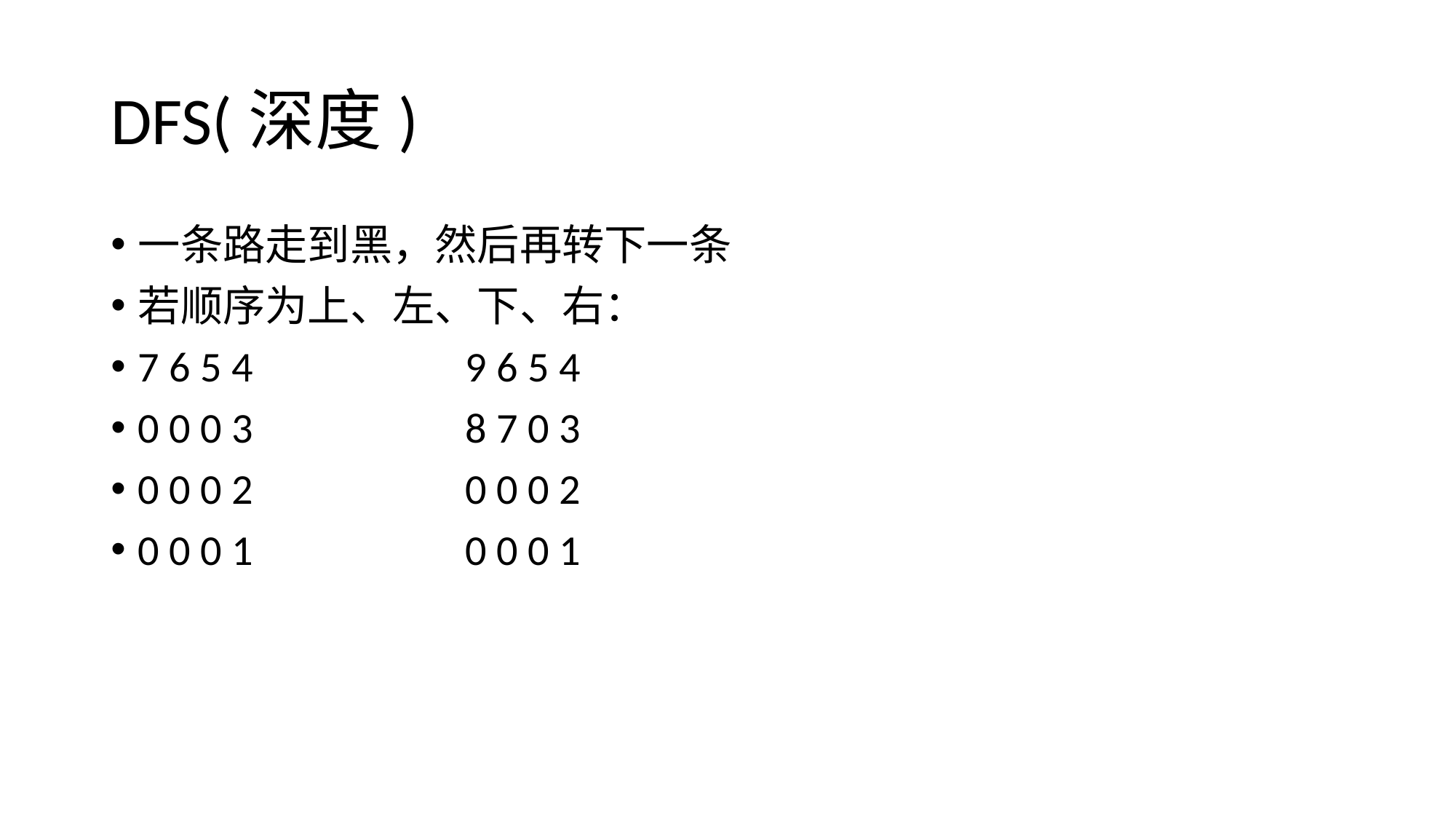

# DFS(深度)
一条路走到黑，然后再转下一条
若顺序为上、左、下、右：
7 6 5 4		9 6 5 4
0 0 0 3		8 7 0 3
0 0 0 2		0 0 0 2
0 0 0 1		0 0 0 1